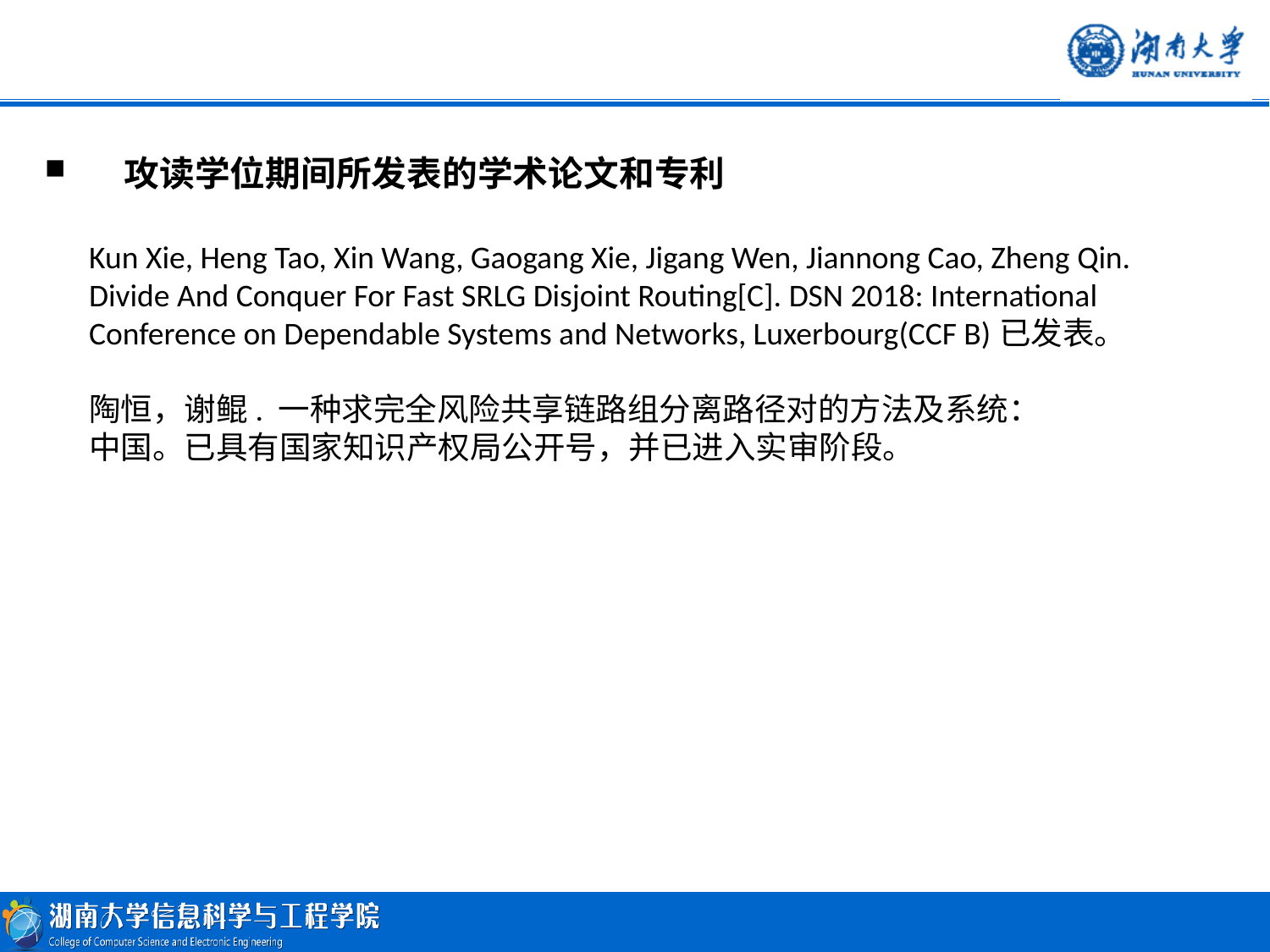

攻读学位期间所发表的学术论文和专利
Kun Xie, Heng Tao, Xin Wang, Gaogang Xie, Jigang Wen, Jiannong Cao, Zheng Qin. Divide And Conquer For Fast SRLG Disjoint Routing[C]. DSN 2018: International Conference on Dependable Systems and Networks, Luxerbourg(CCF B)已发表。

陶恒，谢鲲. 一种求完全风险共享链路组分离路径对的方法及系统：
中国。已具有国家知识产权局公开号，并已进入实审阶段。